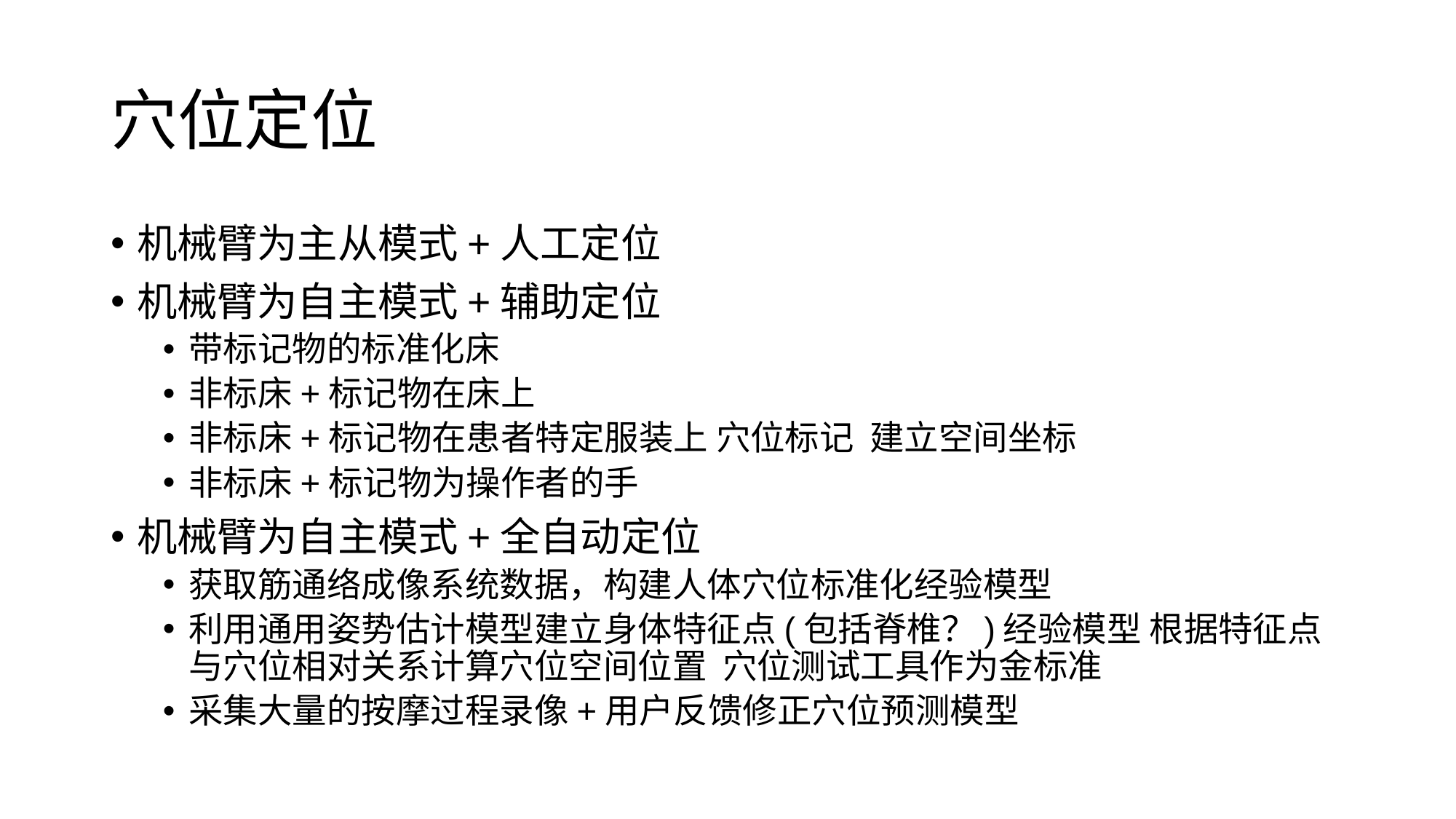

# 穴位定位
机械臂为主从模式+人工定位
机械臂为自主模式+辅助定位
带标记物的标准化床
非标床+标记物在床上
非标床+标记物在患者特定服装上 穴位标记  建立空间坐标
非标床+标记物为操作者的手
机械臂为自主模式+全自动定位
获取筋通络成像系统数据，构建人体穴位标准化经验模型
利用通用姿势估计模型建立身体特征点(包括脊椎？)经验模型 根据特征点与穴位相对关系计算穴位空间位置  穴位测试工具作为金标准
采集大量的按摩过程录像+用户反馈修正穴位预测模型